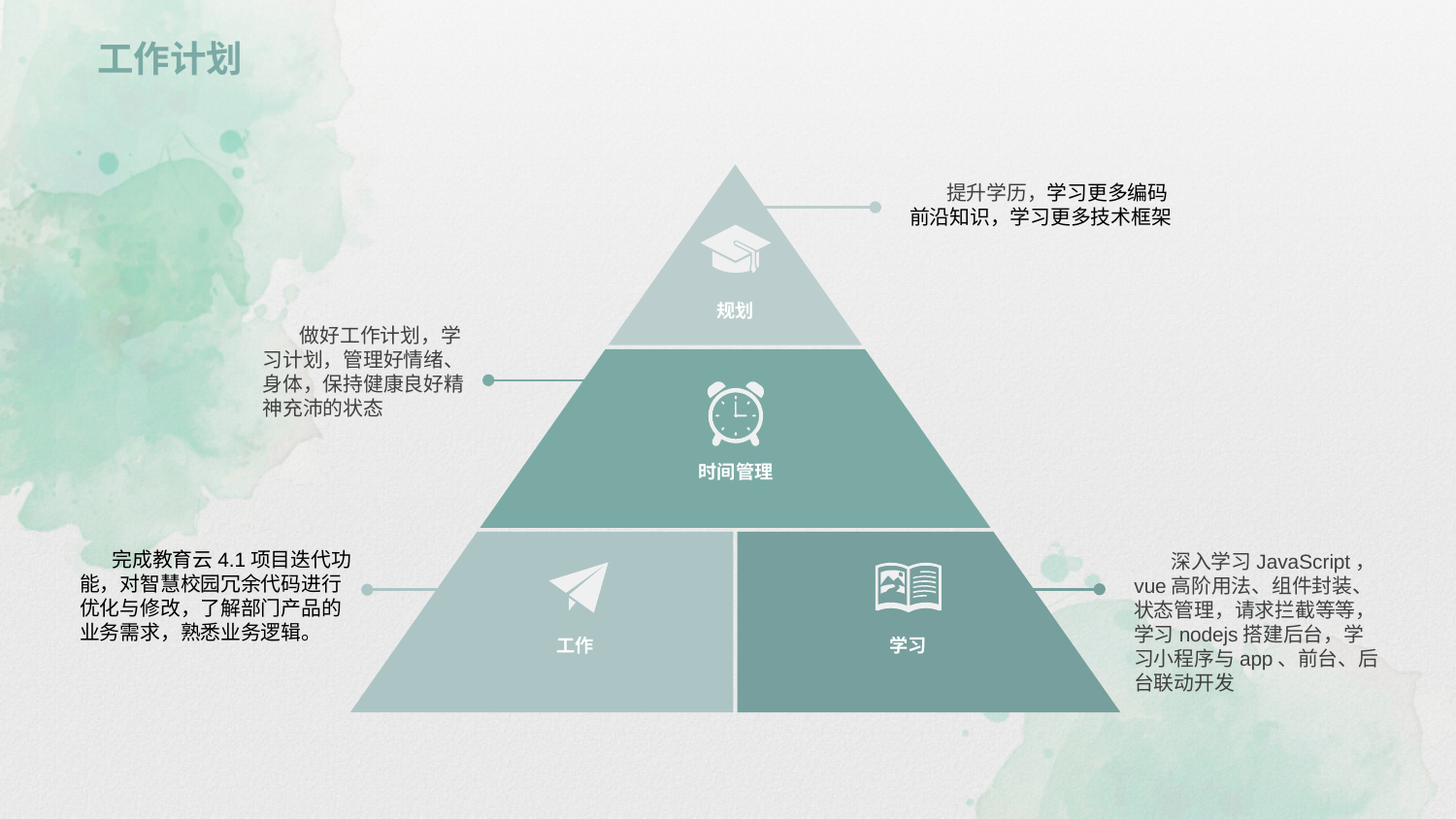

工作计划

规划
       提升学历，学习更多编码
前沿知识，学习更多技术框架
       做好工作计划，学
习计划，管理好情绪、
身体，保持健康良好精
神充沛的状态

时间管理

工作

学习
      完成教育云4.1项目迭代功
能，对智慧校园冗余代码进行
优化与修改，了解部门产品的
业务需求，熟悉业务逻辑。
       深入学习JavaScript，
vue高阶用法、组件封装、
状态管理，请求拦截等等，
学习nodejs搭建后台，学
习小程序与app、前台、后
台联动开发